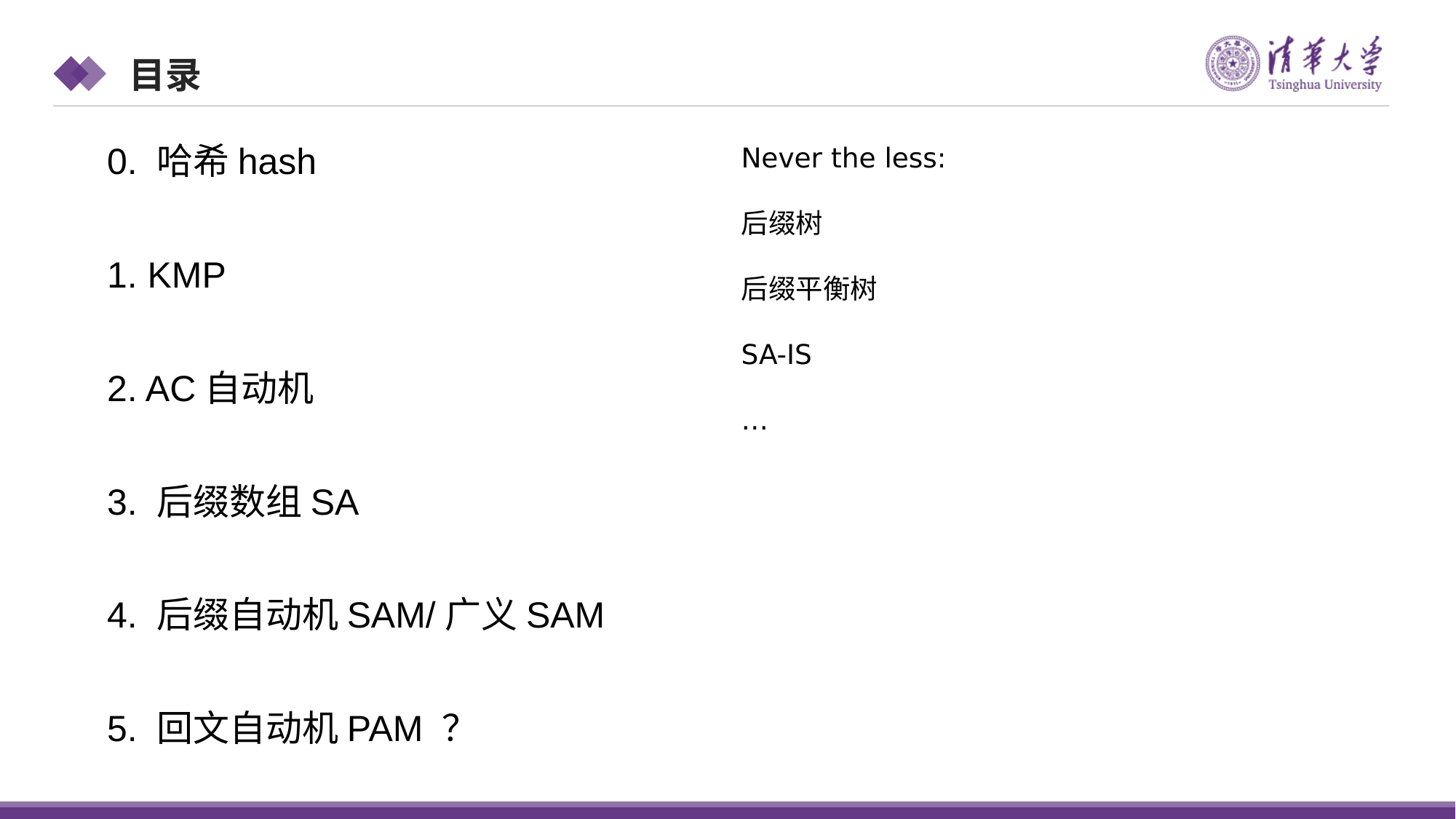

目录
0. 哈希hash

1. KMP

2. AC自动机

3. 后缀数组SA

4. 后缀自动机SAM/广义SAM

5. 回文自动机PAM ？
Never the less:

后缀树

后缀平衡树

SA-IS

…